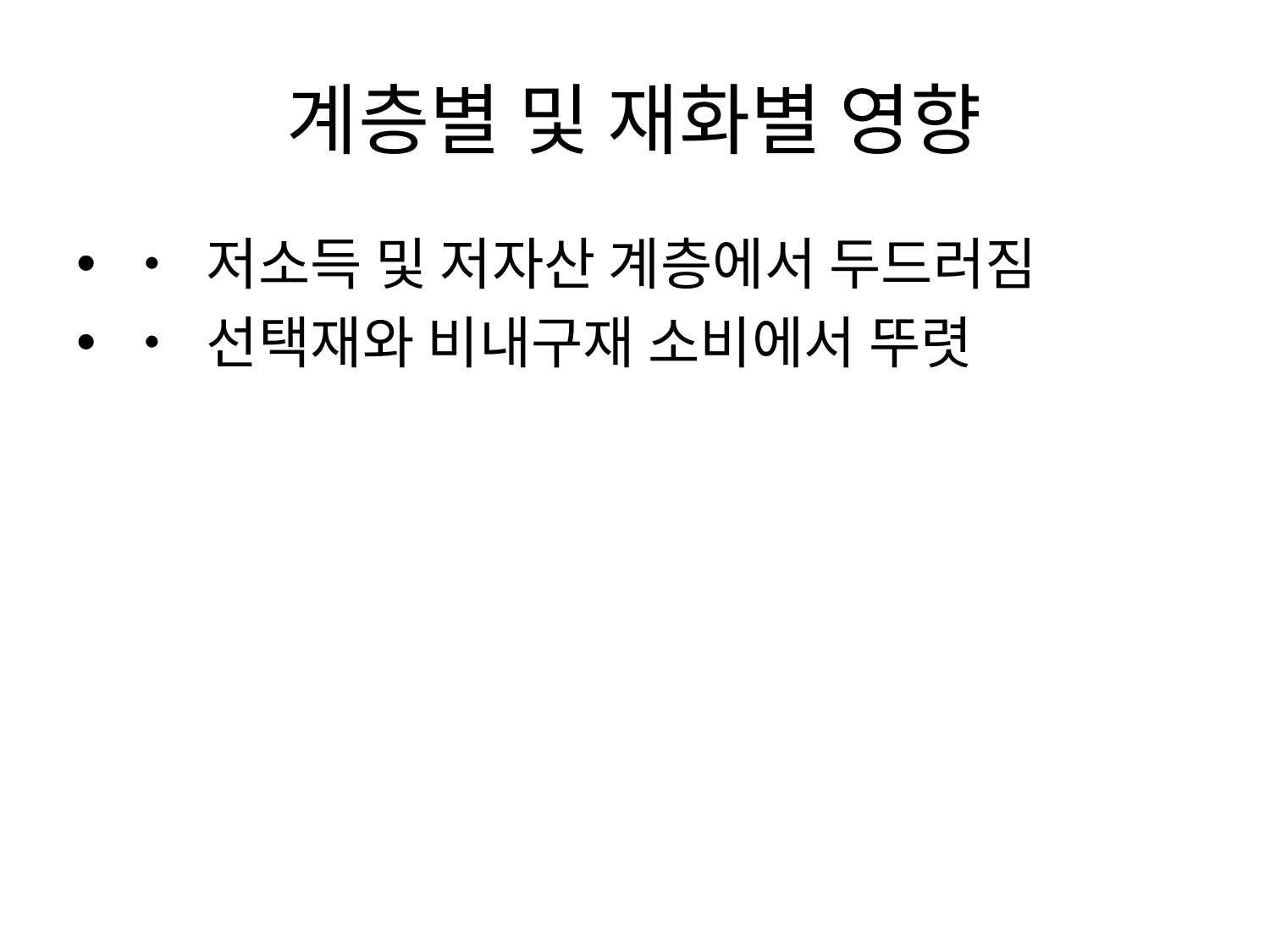

# 계층별 및 재화별 영향
• 저소득 및 저자산 계층에서 두드러짐
• 선택재와 비내구재 소비에서 뚜렷